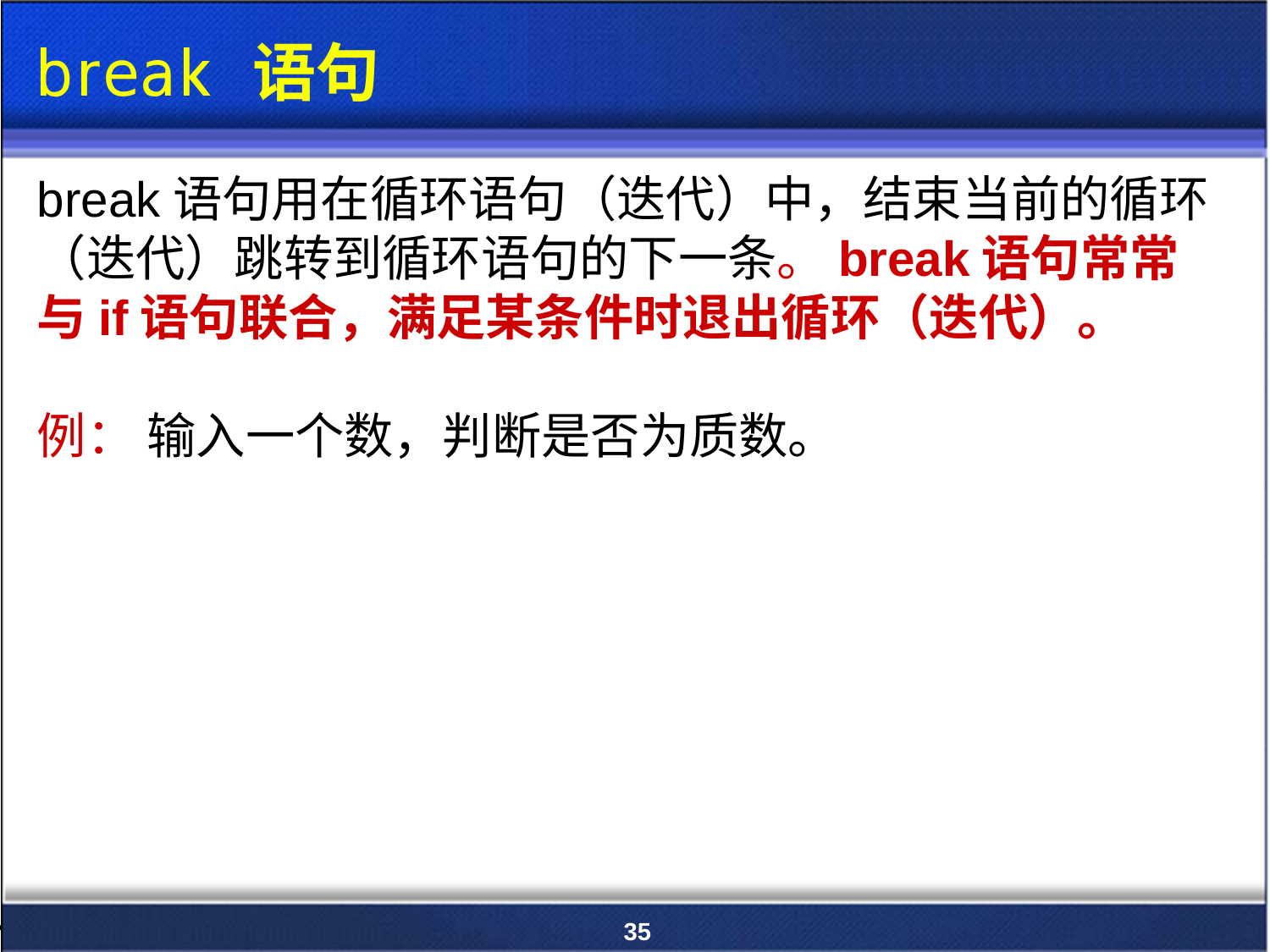

break 语句

break语句用在循环语句（迭代）中，结束当前的循环（迭代）跳转到循环语句的下一条。break语句常常与if语句联合，满足某条件时退出循环（迭代）。

例： 输入一个数，判断是否为质数。
35